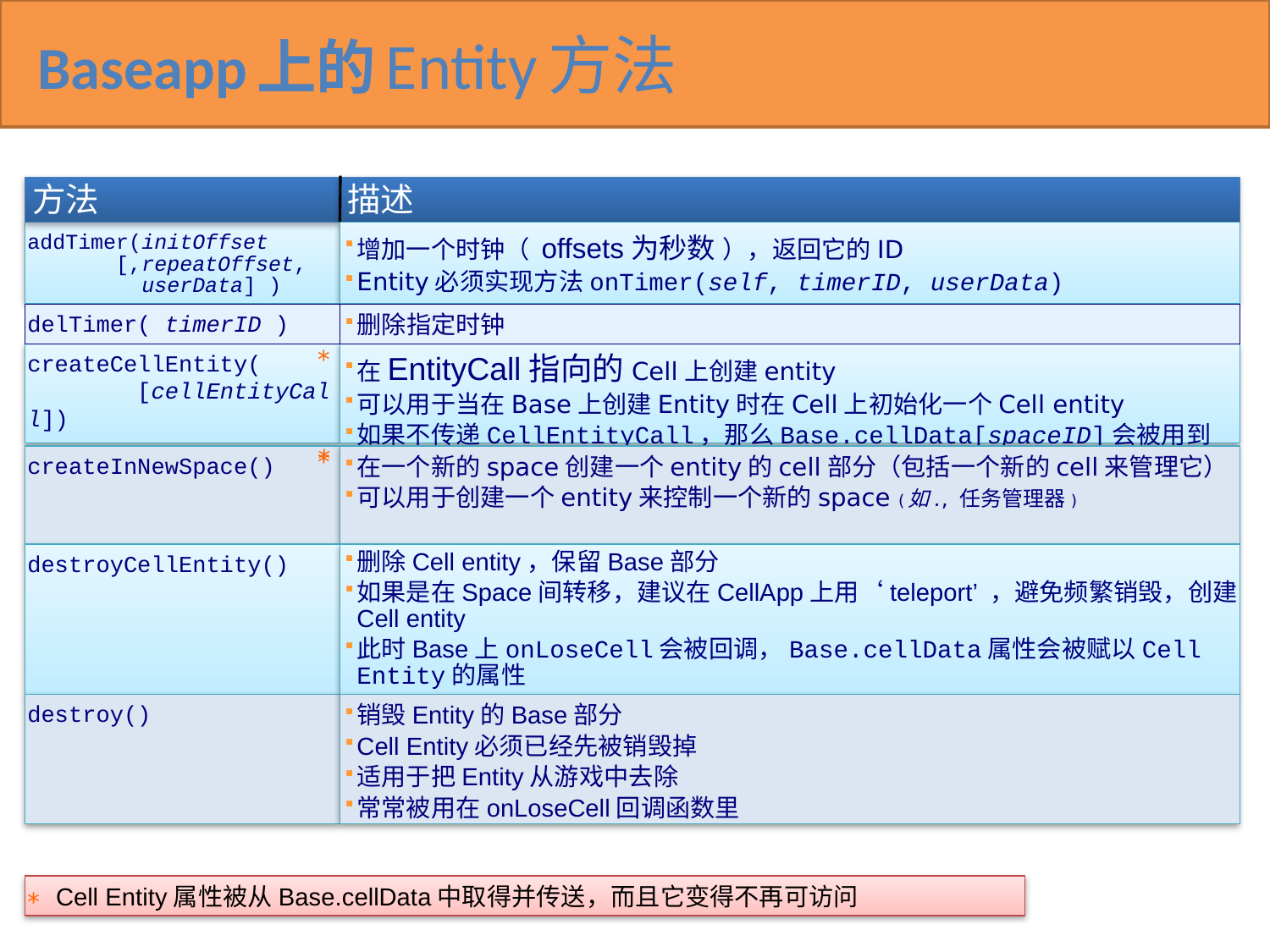

# Baseapp上的Entity方法

方法
描述
addTimer(initOffset
       [,repeatOffset,
         userData] )
增加一个时钟（ offsets为秒数 ），返回它的ID
Entity必须实现方法onTimer(self, timerID, userData)
delTimer( timerID )
删除指定时钟
createCellEntity(
        [cellEntityCall])
*
在EntityCall指向的Cell上创建entity
可以用于当在Base上创建Entity时在Cell上初始化一个Cell entity
如果不传递CellEntityCall，那么Base.cellData[spaceID]会被用到
*
createInNewSpace()
*
在一个新的space创建一个entity的cell部分（包括一个新的cell来管理它）
可以用于创建一个entity来控制一个新的space (如., 任务管理器)
destroyCellEntity()
删除Cell entity，保留Base部分
如果是在Space间转移，建议在CellApp上用‘teleport’ ，避免频繁销毁，创建Cell entity
此时Base上onLoseCell会被回调，Base.cellData属性会被赋以Cell Entity的属性
destroy()
销毁Entity的Base部分
Cell Entity必须已经先被销毁掉
适用于把Entity从游戏中去除
常常被用在onLoseCell回调函数里
   Cell Entity属性被从Base.cellData中取得并传送，而且它变得不再可访问
*